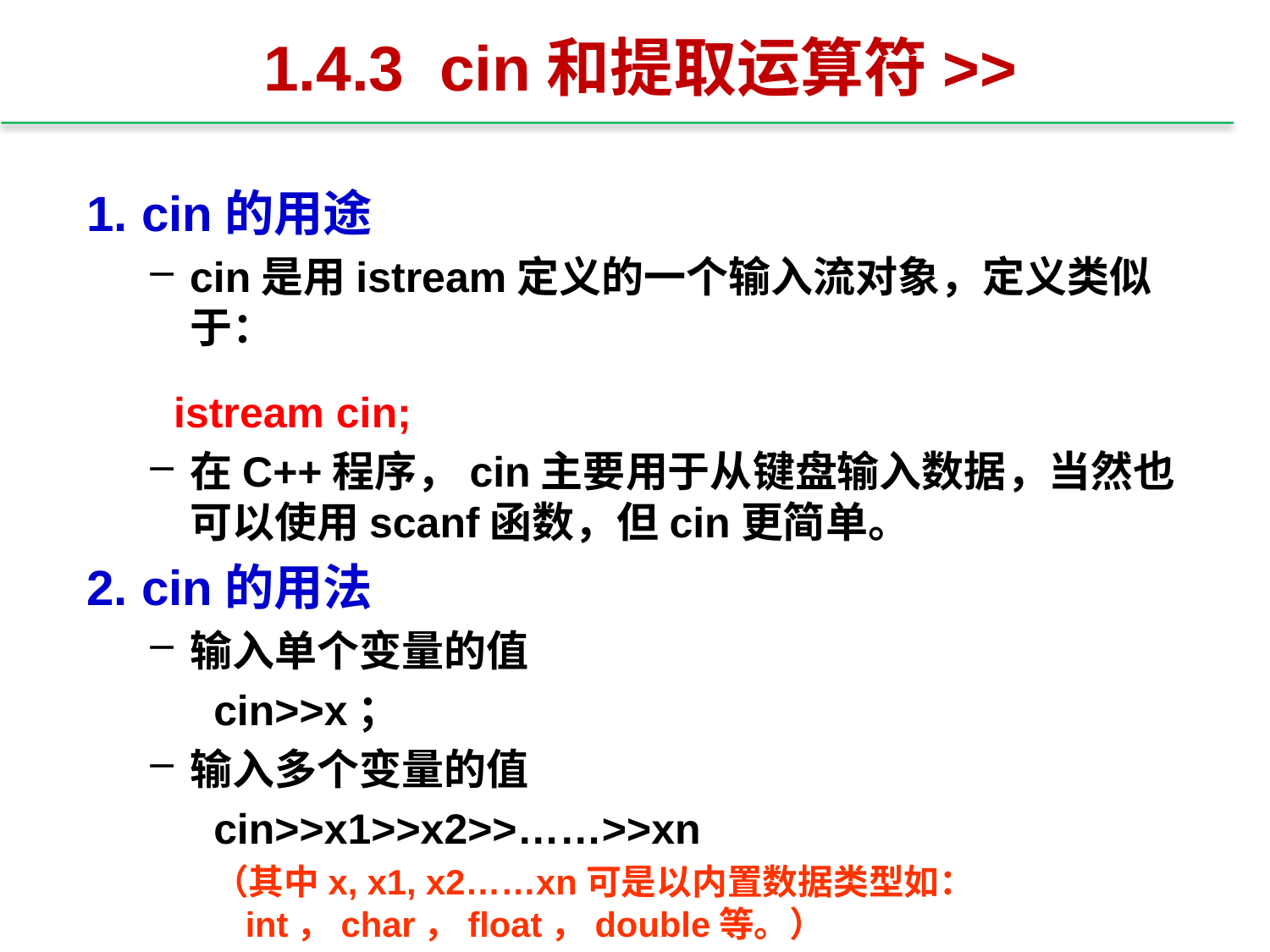

# 1.4.3  cin和提取运算符>>
1. cin的用途
cin是用istream定义的一个输入流对象，定义类似于：
  istream cin;
在C++程序，cin主要用于从键盘输入数据，当然也可以使用scanf函数，但cin更简单。
2. cin的用法
输入单个变量的值
cin>>x；
输入多个变量的值
cin>>x1>>x2>>……>>xn
（其中x, x1, x2……xn可是以内置数据类型如：int，char，float，double等。）